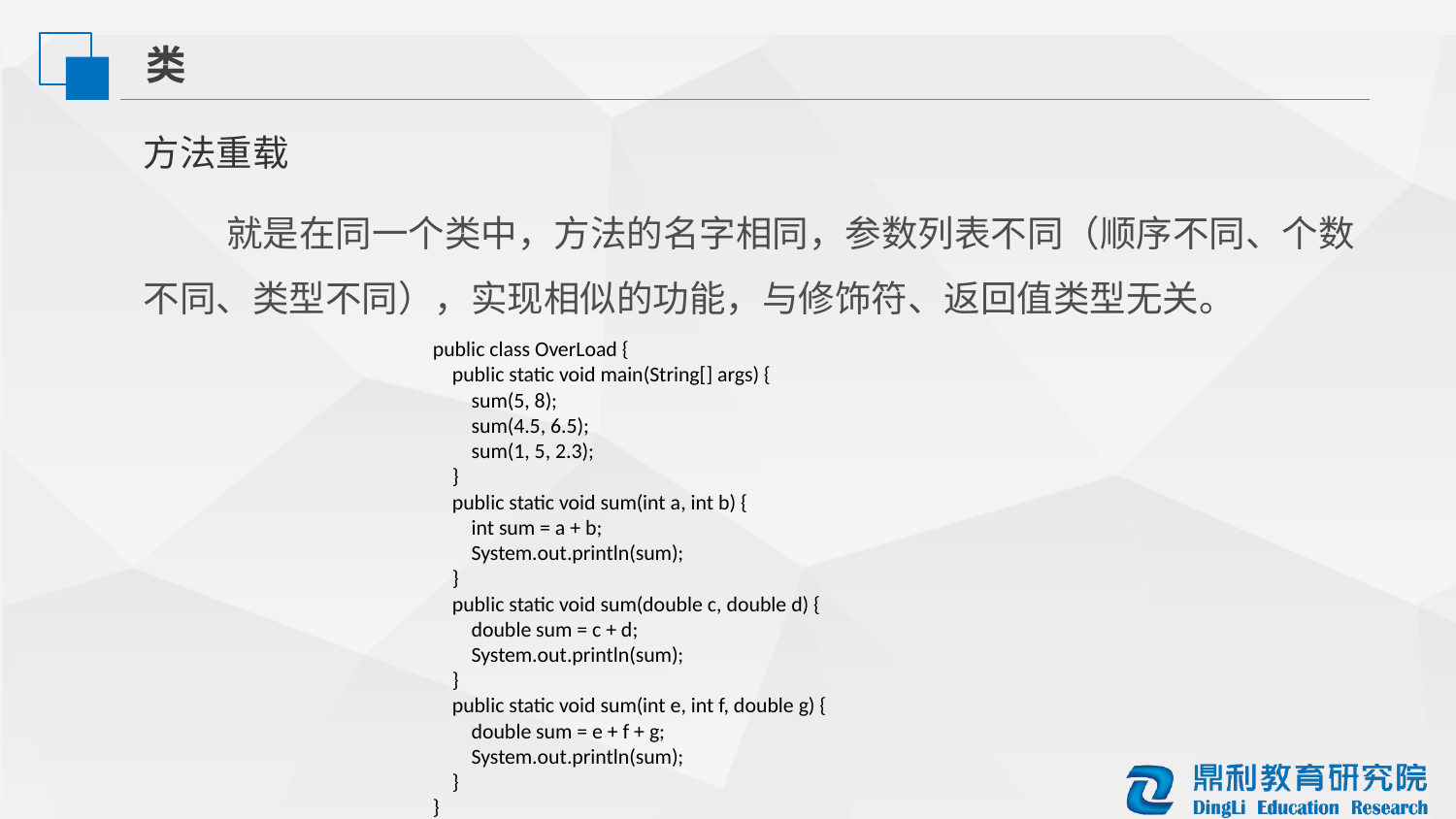

类
方法重载
         就是在同一个类中，方法的名字相同，参数列表不同（顺序不同、个数不同、类型不同），实现相似的功能，与修饰符、返回值类型无关。
public class OverLoad {
    public static void main(String[] args) {
        sum(5, 8);
        sum(4.5, 6.5);
        sum(1, 5, 2.3);
    }
    public static void sum(int a, int b) {
        int sum = a + b;
        System.out.println(sum);
    }
    public static void sum(double c, double d) {
        double sum = c + d;
        System.out.println(sum);
    }
    public static void sum(int e, int f, double g) {
        double sum = e + f + g;
        System.out.println(sum);
    }
}